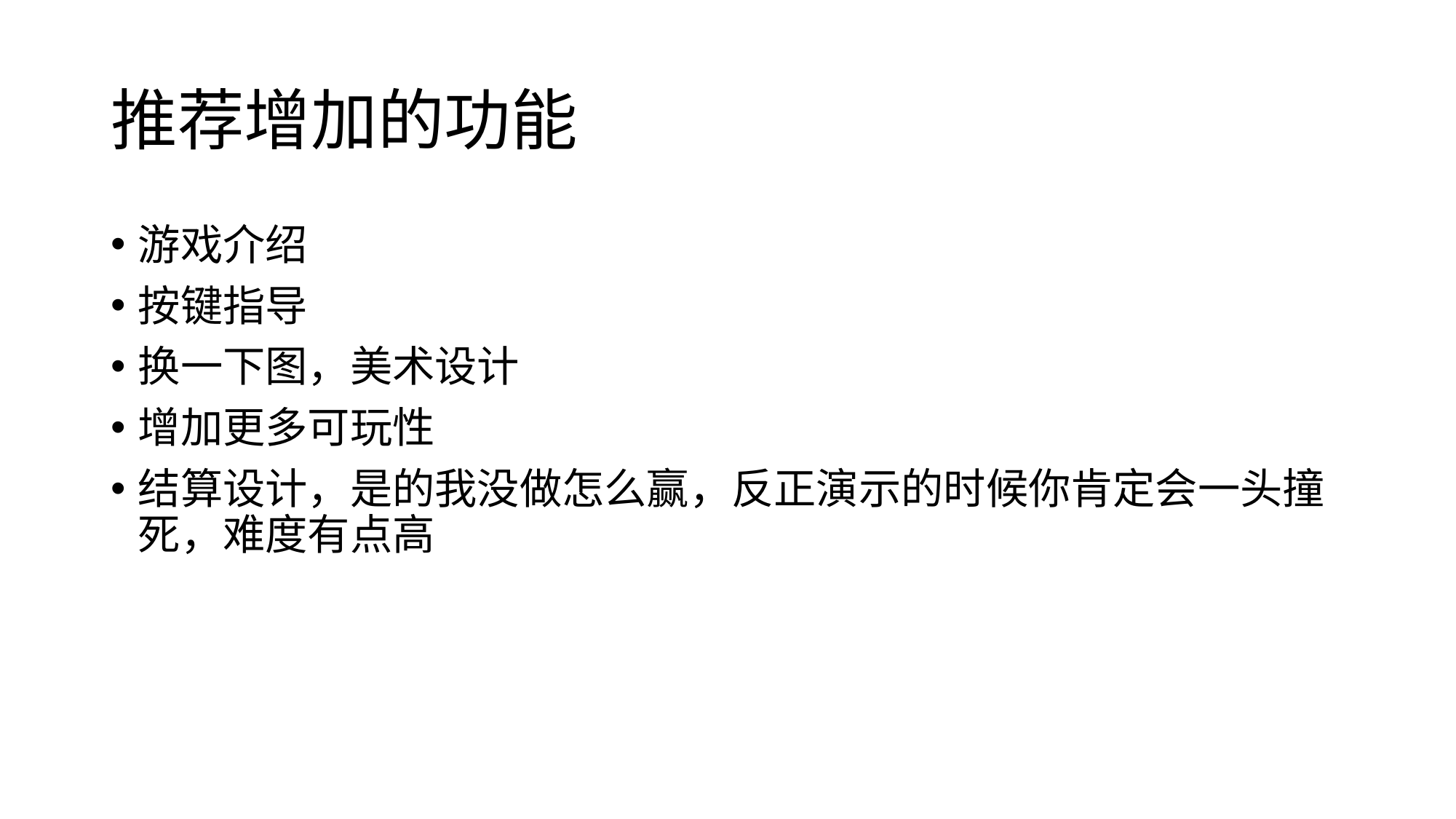

# 推荐增加的功能
游戏介绍
按键指导
换一下图，美术设计
增加更多可玩性
结算设计，是的我没做怎么赢，反正演示的时候你肯定会一头撞死，难度有点高